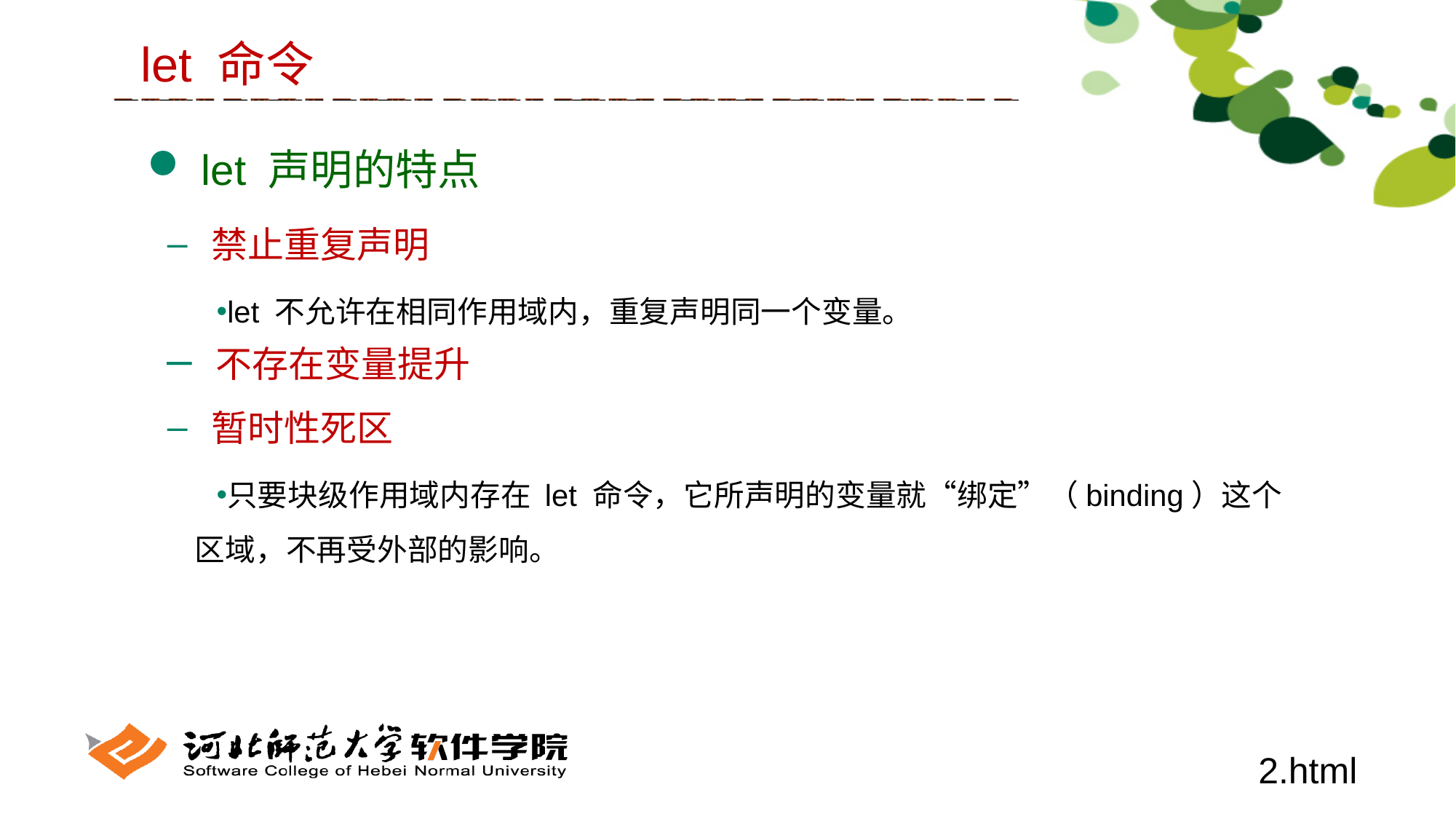

let 命令
 let 声明的特点
 禁止重复声明
let 不允许在相同作用域内，重复声明同一个变量。
 不存在变量提升
 暂时性死区
只要块级作用域内存在 let 命令，它所声明的变量就“绑定”（binding）这个区域，不再受外部的影响。
2.html